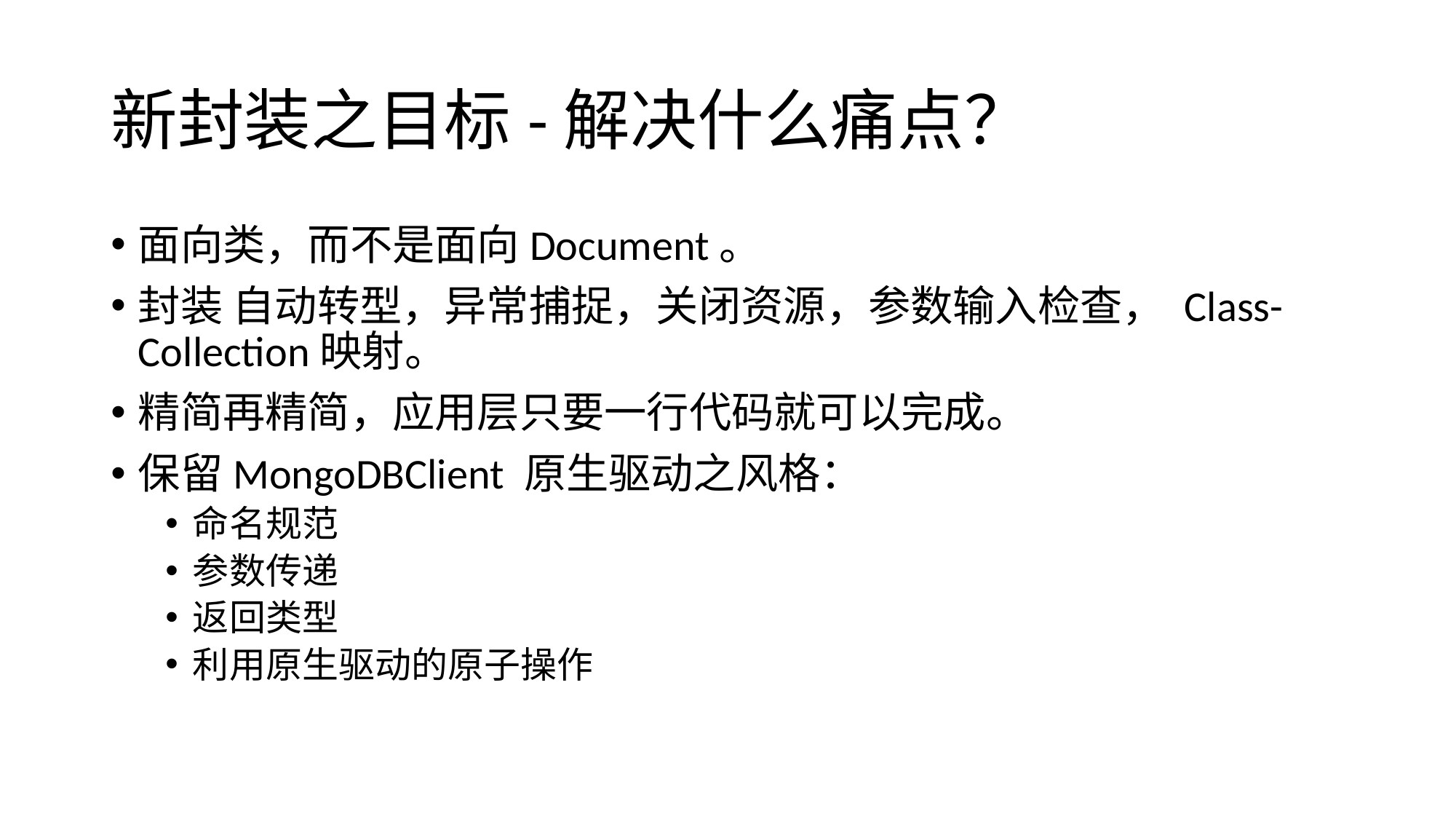

# 新封装之目标-解决什么痛点？
面向类，而不是面向Document。
封装 自动转型，异常捕捉，关闭资源，参数输入检查， Class-Collection映射。
精简再精简，应用层只要一行代码就可以完成。
保留MongoDBClient 原生驱动之风格：
命名规范
参数传递
返回类型
利用原生驱动的原子操作